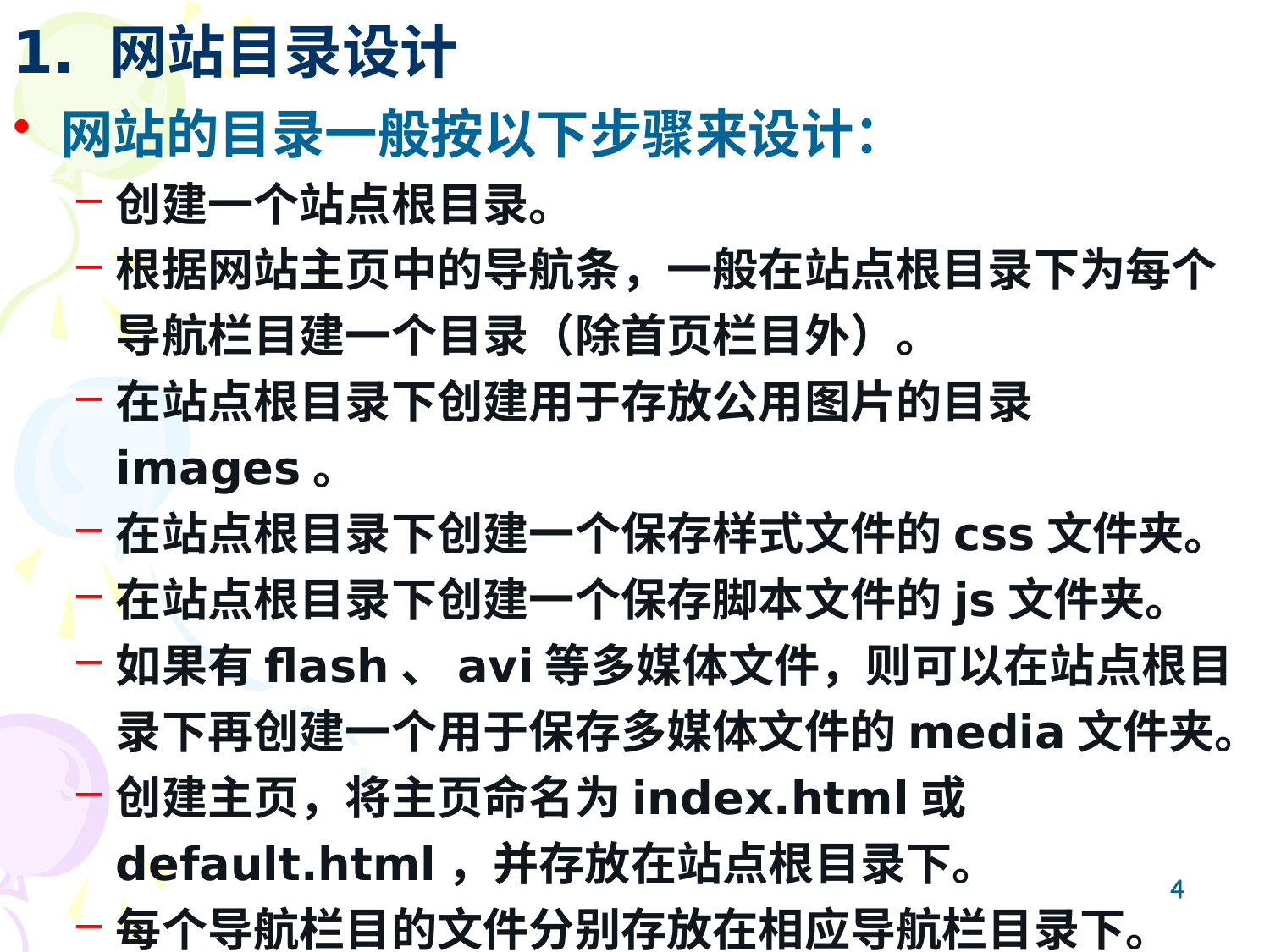

# 1. 网站目录设计
网站的目录一般按以下步骤来设计：
创建一个站点根目录。
根据网站主页中的导航条，一般在站点根目录下为每个导航栏目建一个目录（除首页栏目外）。
在站点根目录下创建用于存放公用图片的目录images。
在站点根目录下创建一个保存样式文件的css文件夹。
在站点根目录下创建一个保存脚本文件的js文件夹。
如果有flash、avi等多媒体文件，则可以在站点根目录下再创建一个用于保存多媒体文件的media文件夹。
创建主页，将主页命名为index.html或default.html，并存放在站点根目录下。
每个导航栏目的文件分别存放在相应导航栏目录下。

4